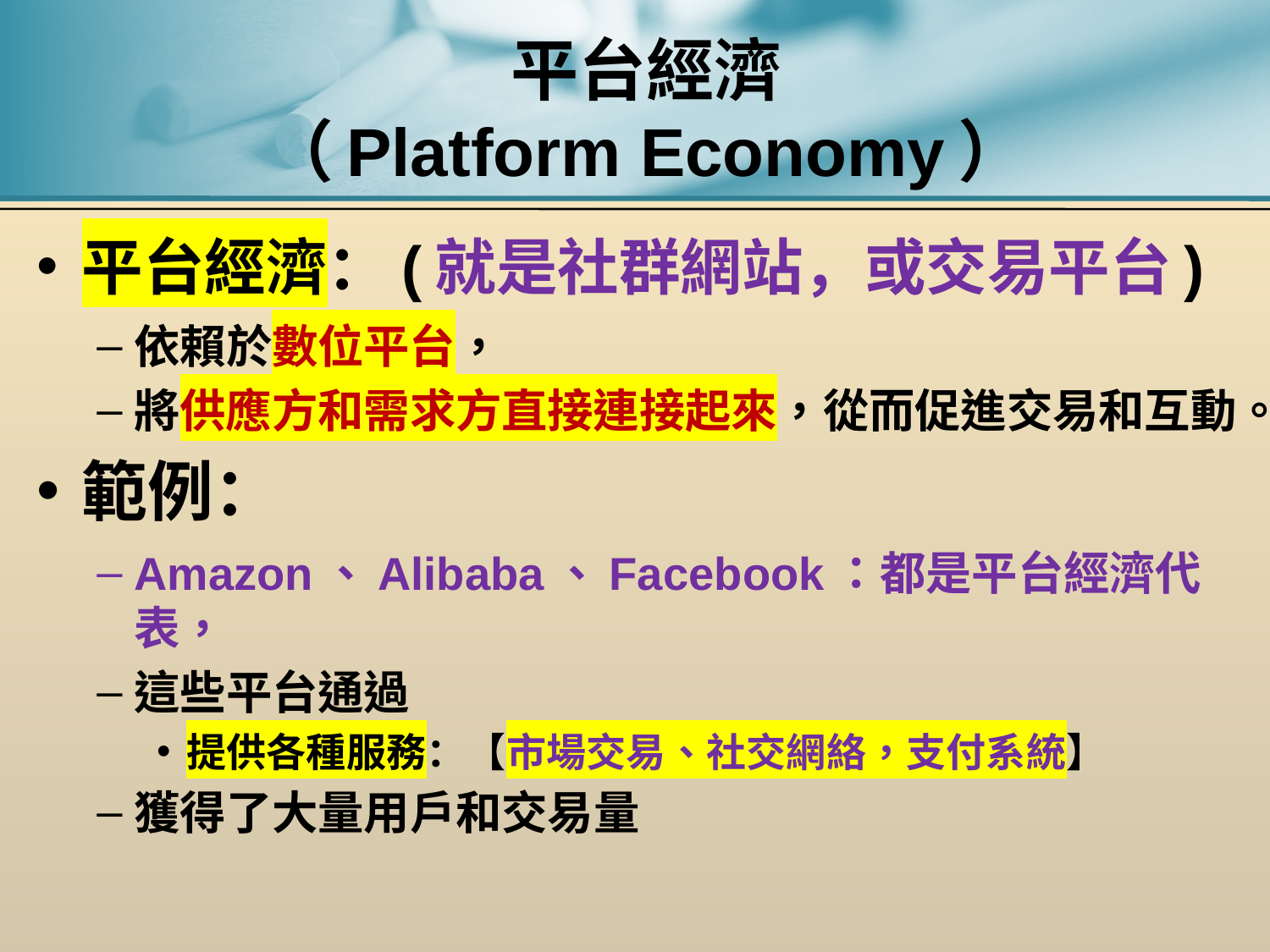

# 平台經濟 （Platform Economy）
平台經濟：(就是社群網站，或交易平台)
依賴於數位平台，
將供應方和需求方直接連接起來，從而促進交易和互動。
範例：
Amazon、Alibaba、Facebook：都是平台經濟代表，
這些平台通過
提供各種服務：【市場交易、社交網絡，支付系統】
獲得了大量用戶和交易量